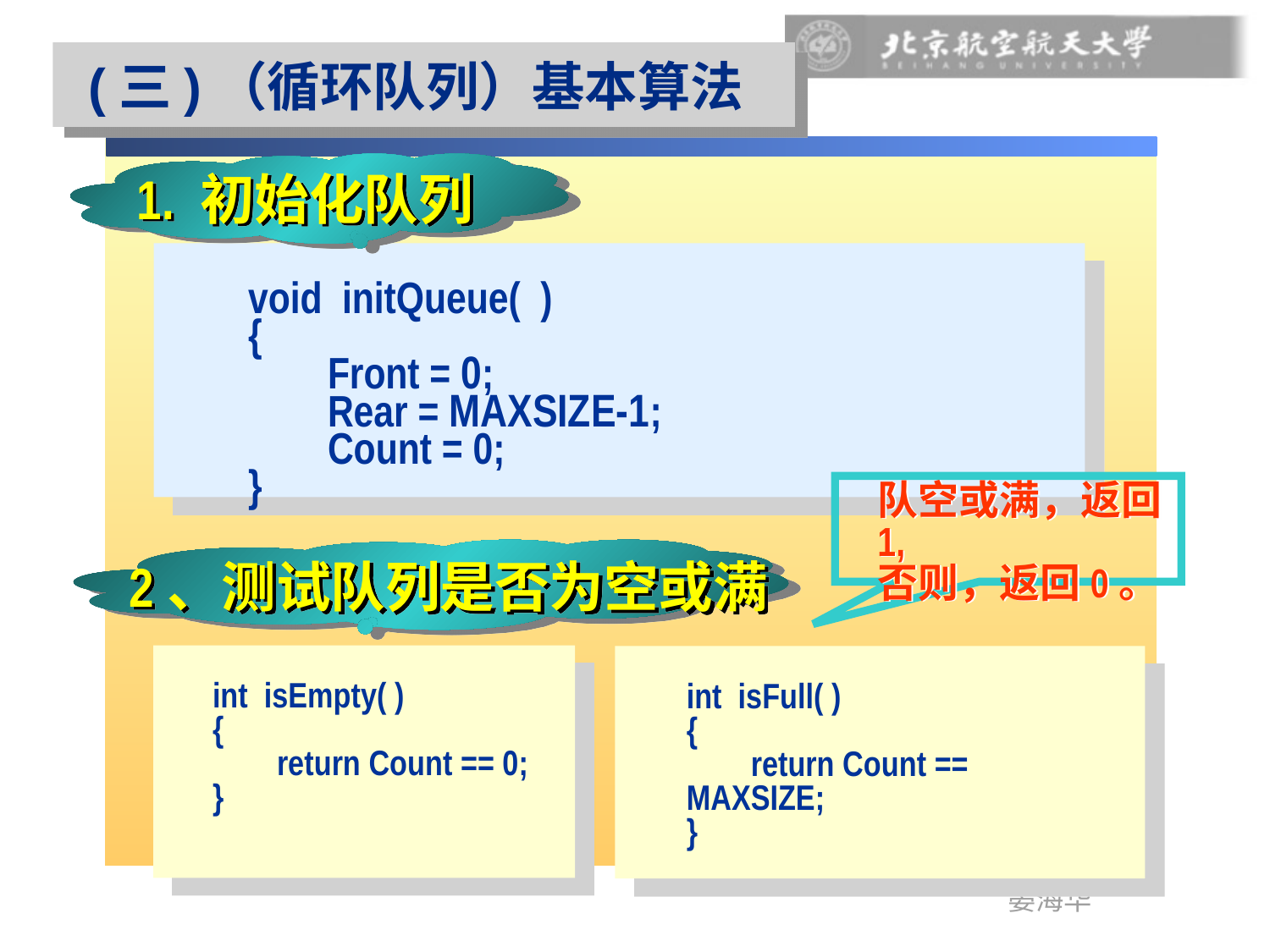

(三)（循环队列）基本算法

1. 初始化队列

void  initQueue(  )
{
        Front = 0;
        Rear = MAXSIZE-1;
        Count = 0;
}

队空或满，返回1,
否则，返回0。

2、测试队列是否为空或满

int  isEmpty( )
{
        return Count == 0;
}

int  isFull( )
{
        return Count == MAXSIZE;
}